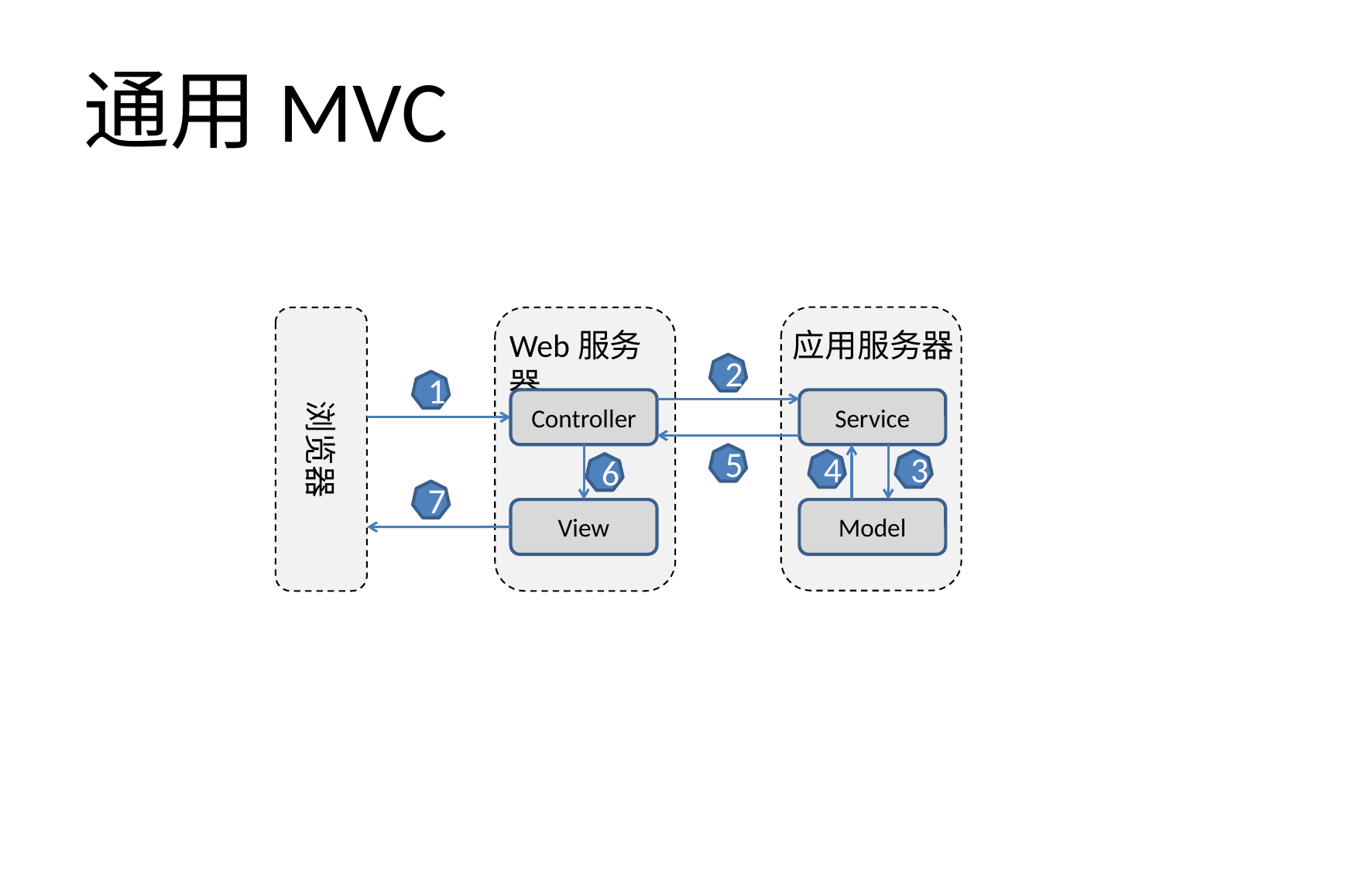

# 通用MVC

浏览器

Web服务器
应用服务器
2
1
Controller
Service
5
4
3
6
7
View
Model